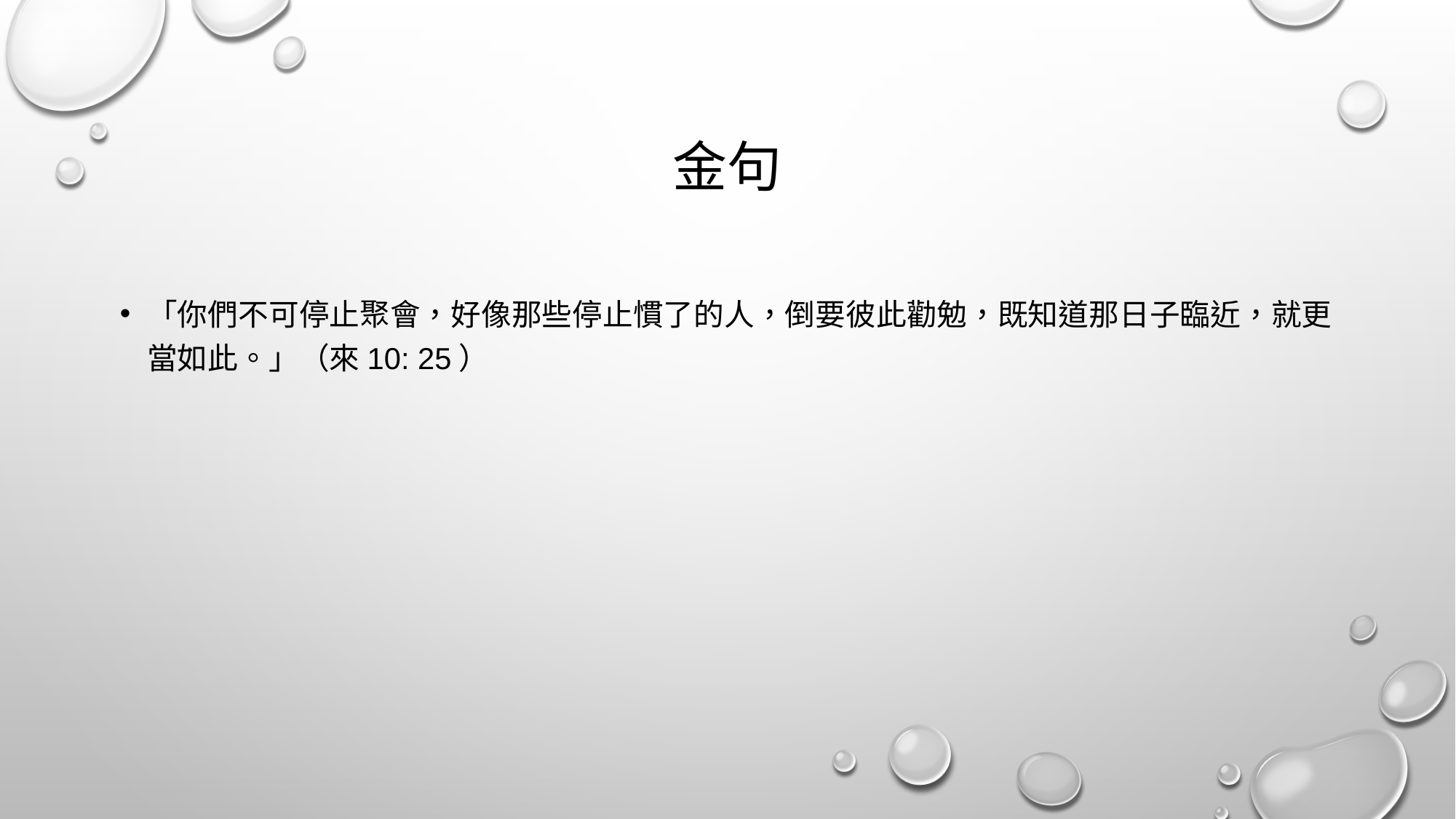

# 金句
「你們不可停止聚會，好像那些停止慣了的人，倒要彼此勸勉，既知道那日子臨近，就更當如此。」（來10: 25）